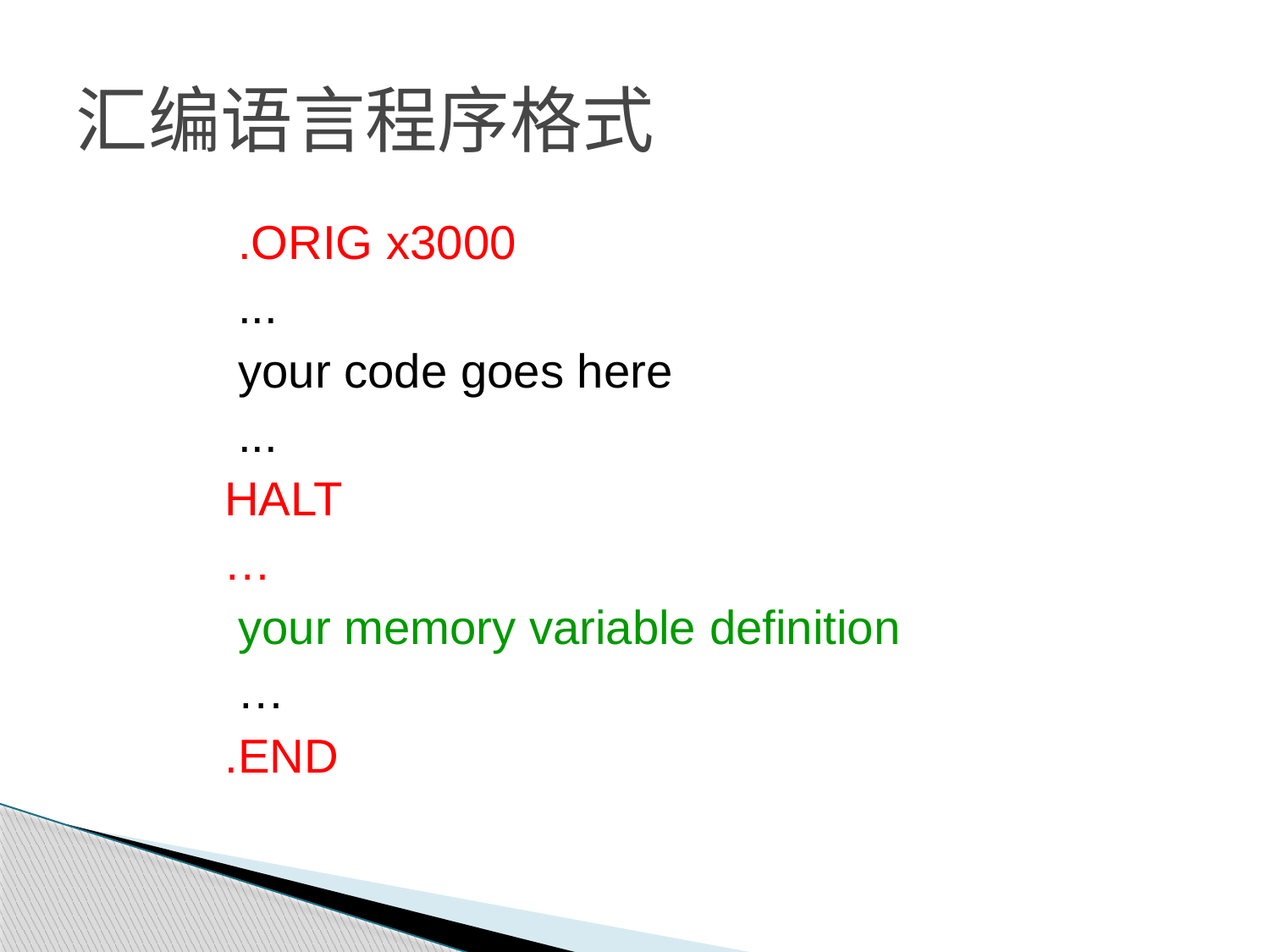

# 汇编语言程序格式
           .ORIG x3000
           ...
           your code goes here
           ...
          HALT
          …
           your memory variable definition
           …
          .END